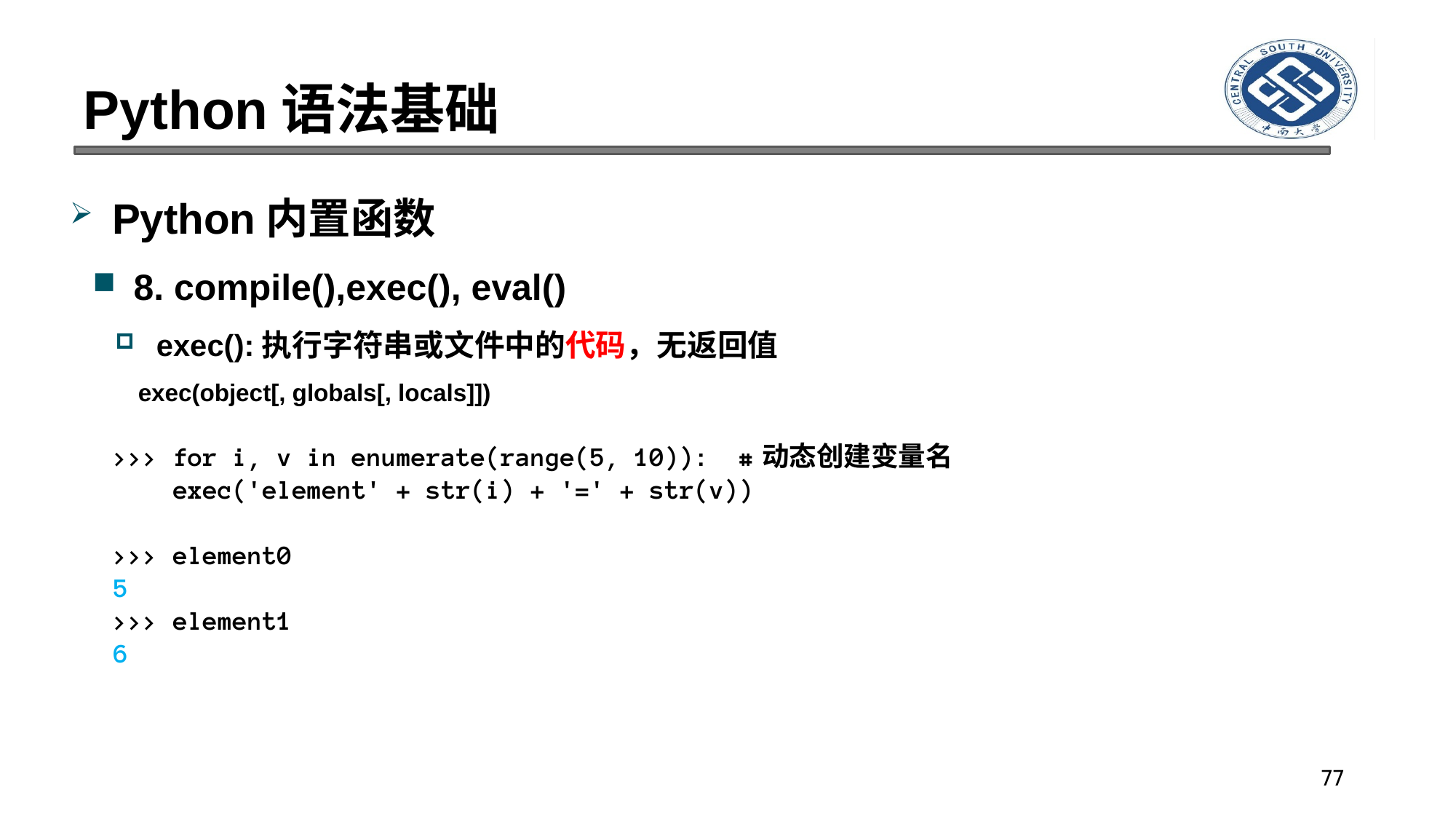

# Python语法基础
Python内置函数
8. compile(),exec(), eval()
exec():执行字符串或文件中的代码，无返回值
exec(object[, globals[, locals]])

>>> for i, v in enumerate(range(5, 10)):  #动态创建变量名
    exec('element' + str(i) + '=' + str(v))

>>> element0
5
>>> element1
6

77